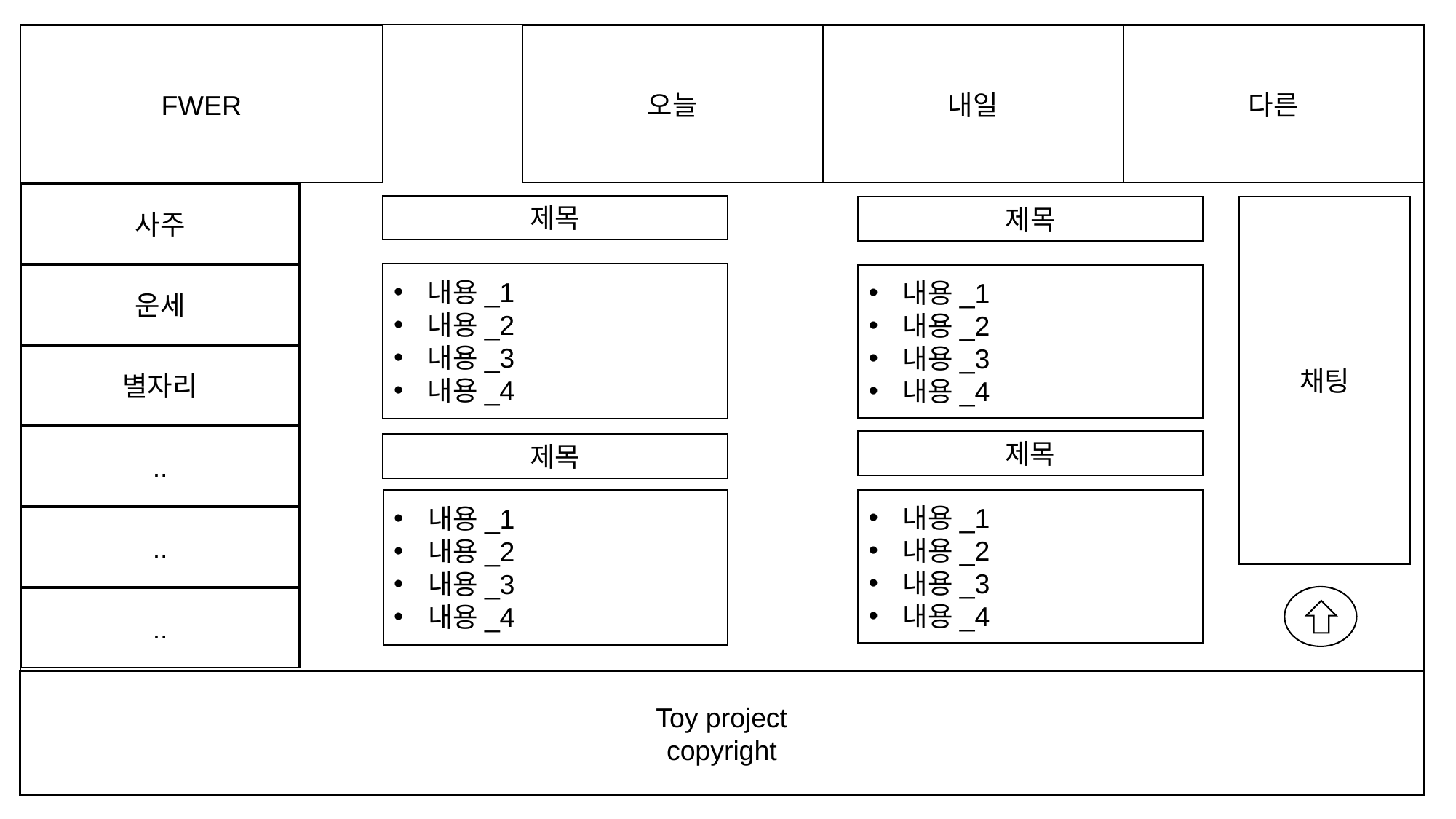

내일
다른
오늘
FWER
사주
제목
제목
채팅
내용_1
내용_2
내용_3
내용_4
내용_1
내용_2
내용_3
내용_4
운세
별자리
..
제목
제목
내용_1
내용_2
내용_3
내용_4
내용_1
내용_2
내용_3
내용_4
..

..

Toy project
copyright